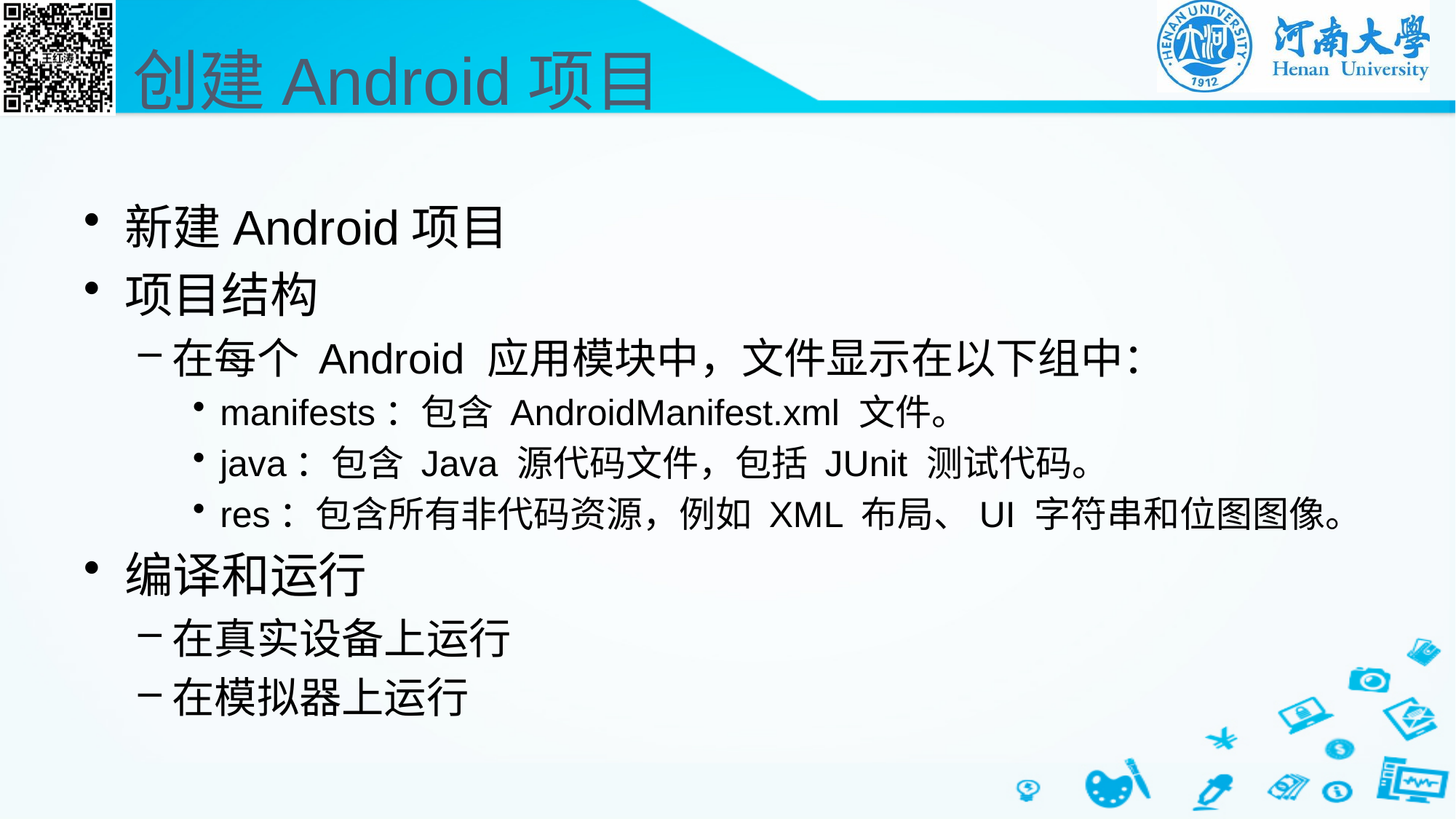

# 创建Android项目
新建Android项目
项目结构
在每个 Android 应用模块中，文件显示在以下组中：
manifests：包含 AndroidManifest.xml 文件。
java：包含 Java 源代码文件，包括 JUnit 测试代码。
res：包含所有非代码资源，例如 XML 布局、UI 字符串和位图图像。
编译和运行
在真实设备上运行
在模拟器上运行